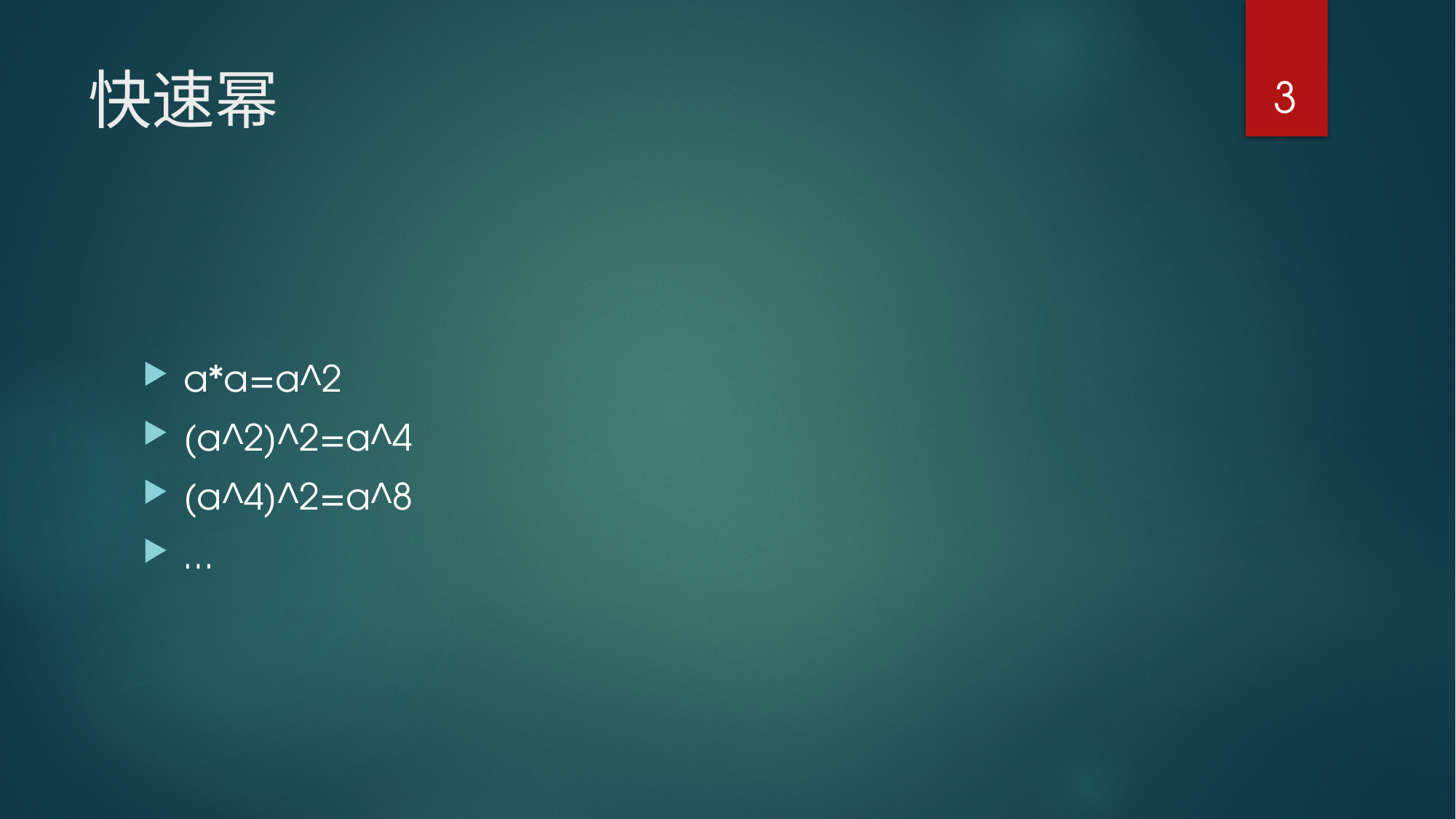

3
# 快速幂
a*a=a^2
(a^2)^2=a^4
(a^4)^2=a^8
…